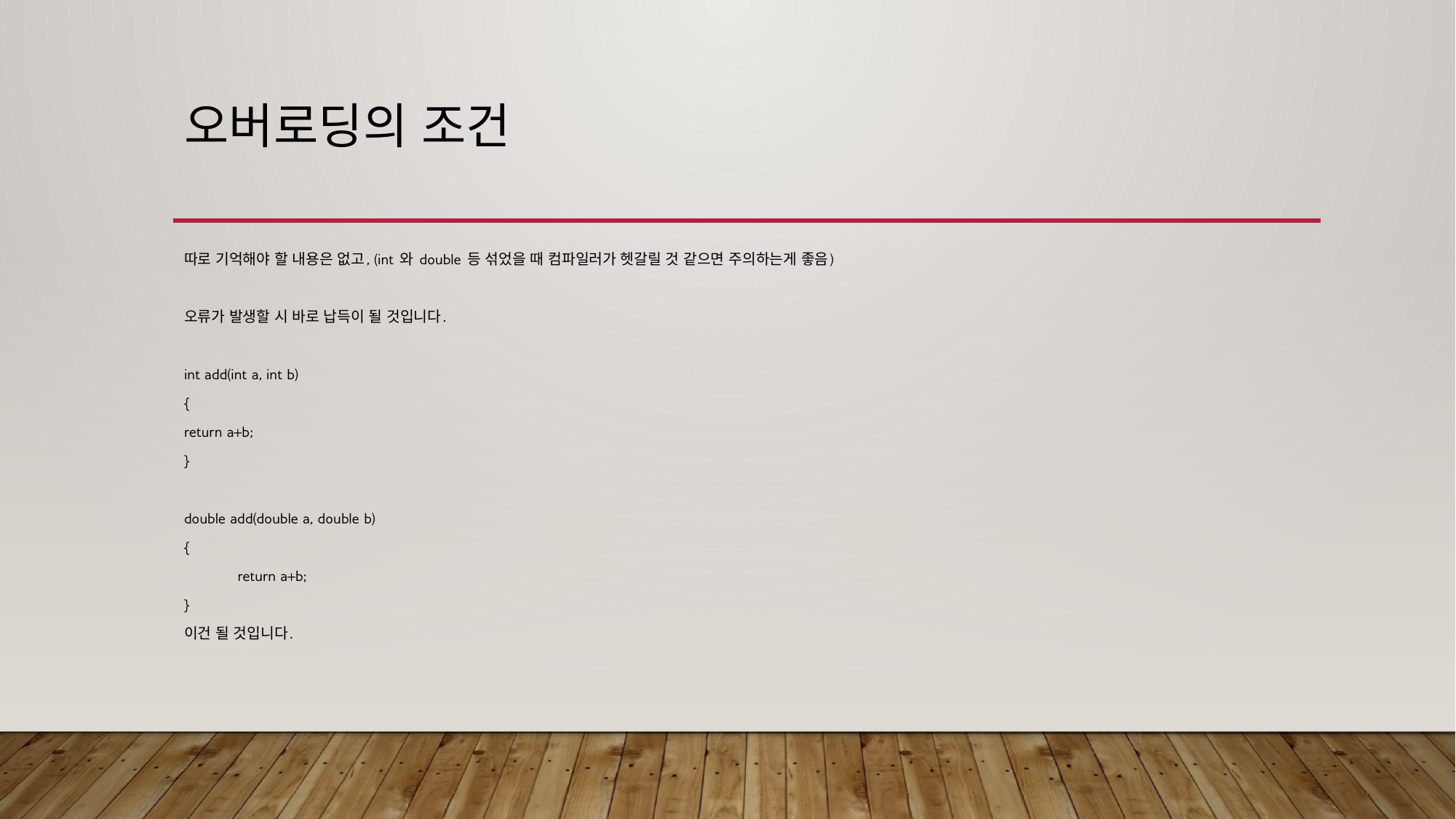

# 오버로딩의 조건
따로 기억해야 할 내용은 없고, (int 와 double 등 섞었을 때 컴파일러가 헷갈릴 것 같으면 주의하는게 좋음)

오류가 발생할 시 바로 납득이 될 것입니다.

int add(int a, int b)
{
return a+b;
}

double add(double a, double b)
{
	return a+b;
}
이건 될 것입니다.